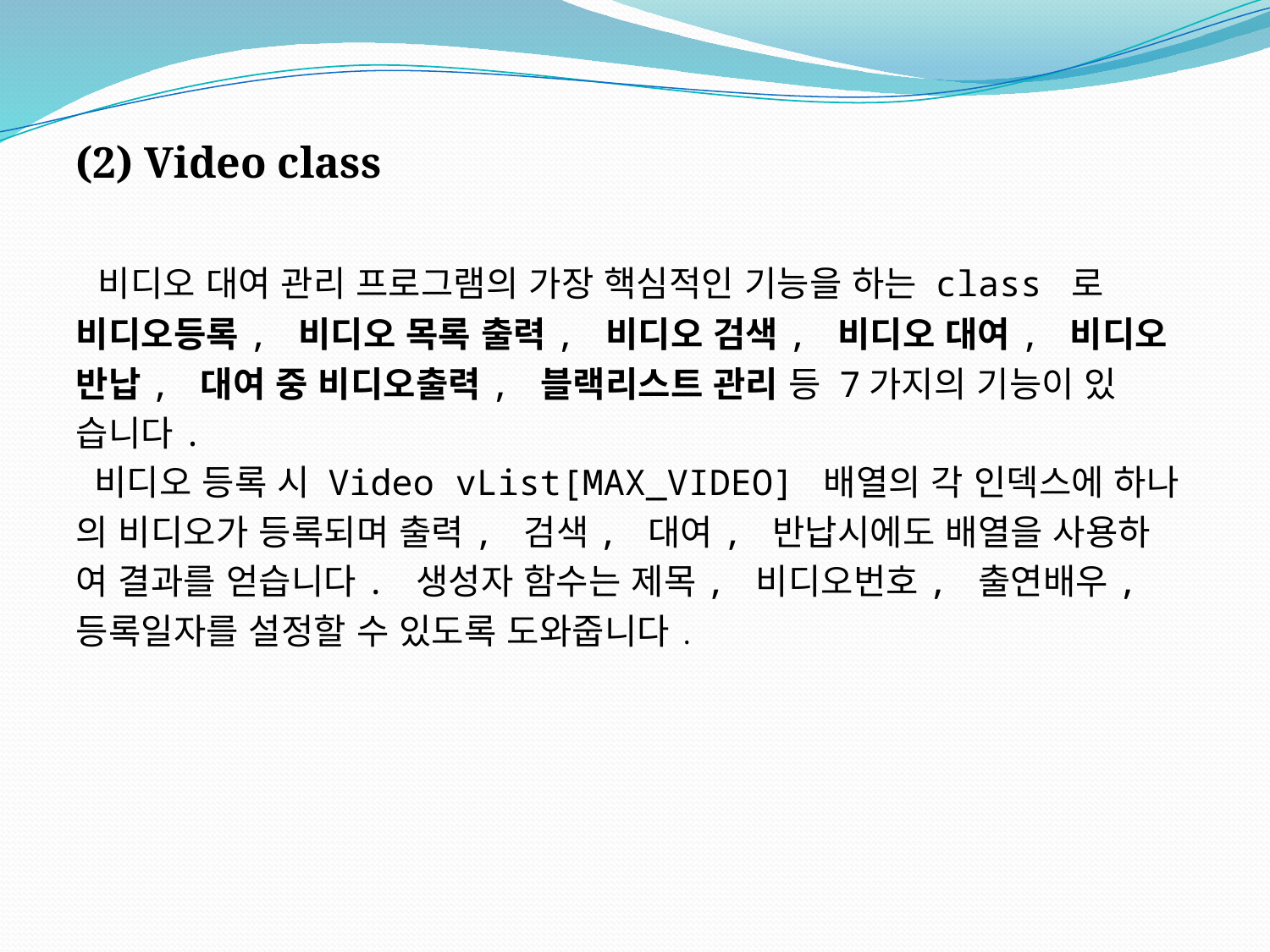

(2) Video class

 비디오 대여 관리 프로그램의 가장 핵심적인 기능을 하는 class 로
비디오등록, 비디오 목록 출력, 비디오 검색, 비디오 대여, 비디오
반납, 대여 중 비디오출력, 블랙리스트 관리 등 7가지의 기능이 있
습니다.
 비디오 등록 시 Video vList[MAX_VIDEO] 배열의 각 인덱스에 하나
의 비디오가 등록되며 출력, 검색, 대여, 반납시에도 배열을 사용하
여 결과를 얻습니다. 생성자 함수는 제목, 비디오번호, 출연배우,
등록일자를 설정할 수 있도록 도와줍니다.